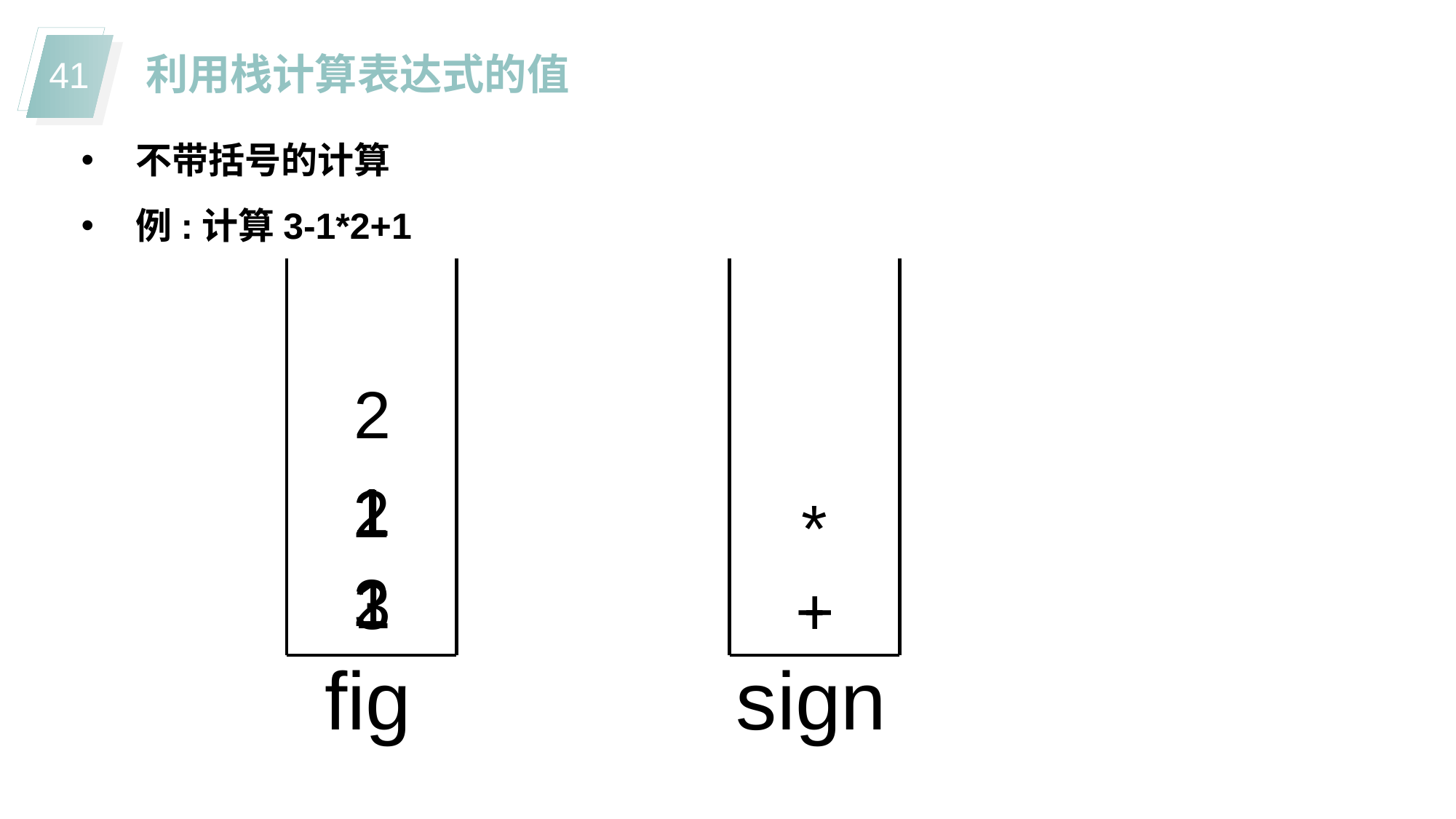

利用栈计算表达式的值
不带括号的计算
例:计算3-1*2+1
2
1
1
2
*
2
1
3
-
+
fig
sign